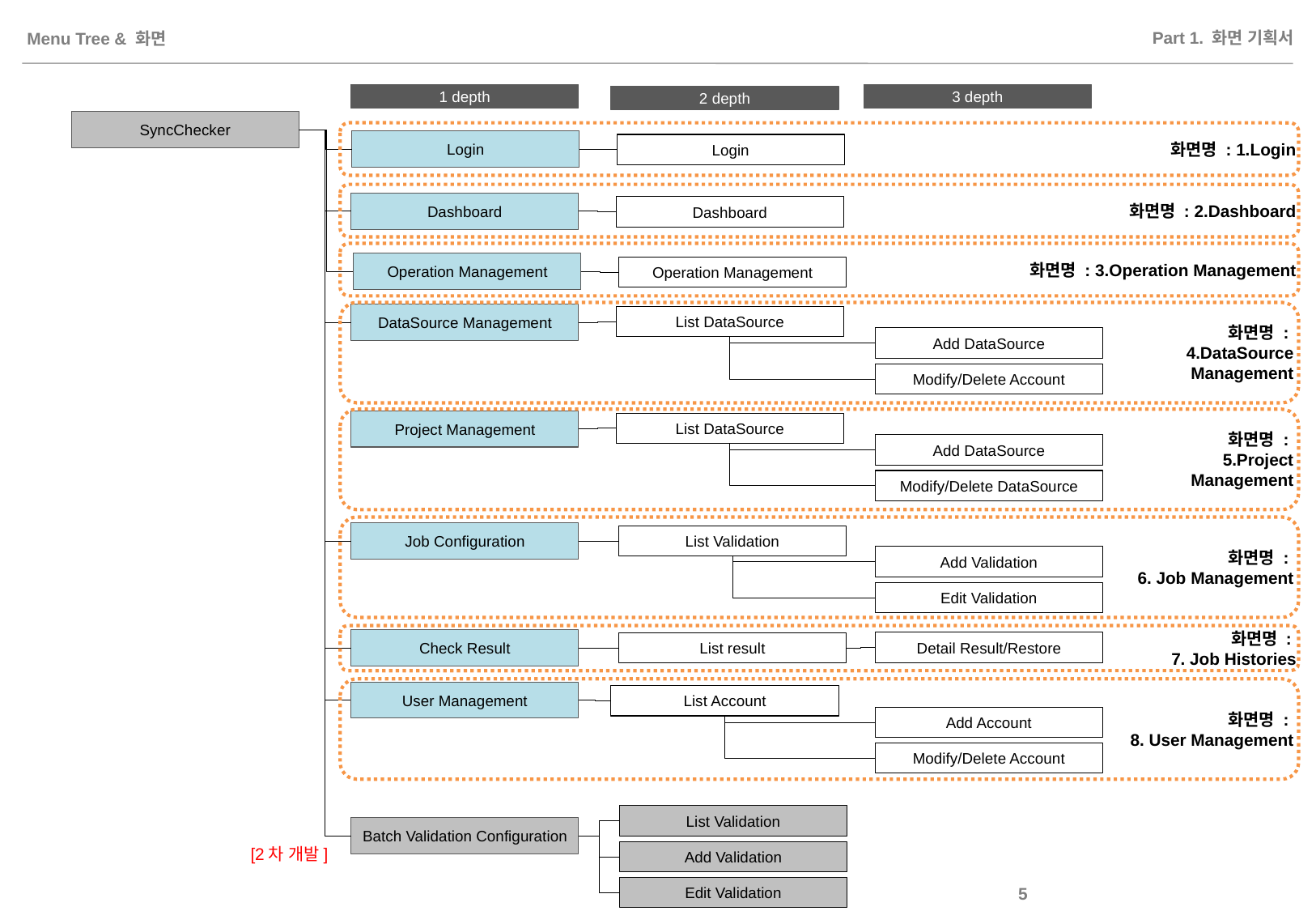

Part 1. 화면 기획서
# Menu Tree & 화면
1 depth
3 depth
2 depth
SyncChecker
화면명 : 1.Login
Login
Login
화면명 : 2.Dashboard
Dashboard
Dashboard
화면명 : 3.Operation Management
Operation Management
Operation Management
화면명 :
4.DataSource
Management
DataSource Management
List DataSource
Add DataSource
Modify/Delete DataSource
Modify/Delete Account
화면명 :
5.Project
Management
Project Management
List DataSource
Add DataSource
Modify/Delete DataSource
화면명 :
6. Job Management
Job Configuration
List Validation
Add Validation
Edit Validation
화면명 :
7. Job Histories
Check Result
Detail Result/Restore
List result
화면명 :
8. User Management
User Management
List Account
Add Account
Modify/Delete Account
List Validation
Batch Validation Configuration
[2차 개발]
Add Validation
Edit Validation